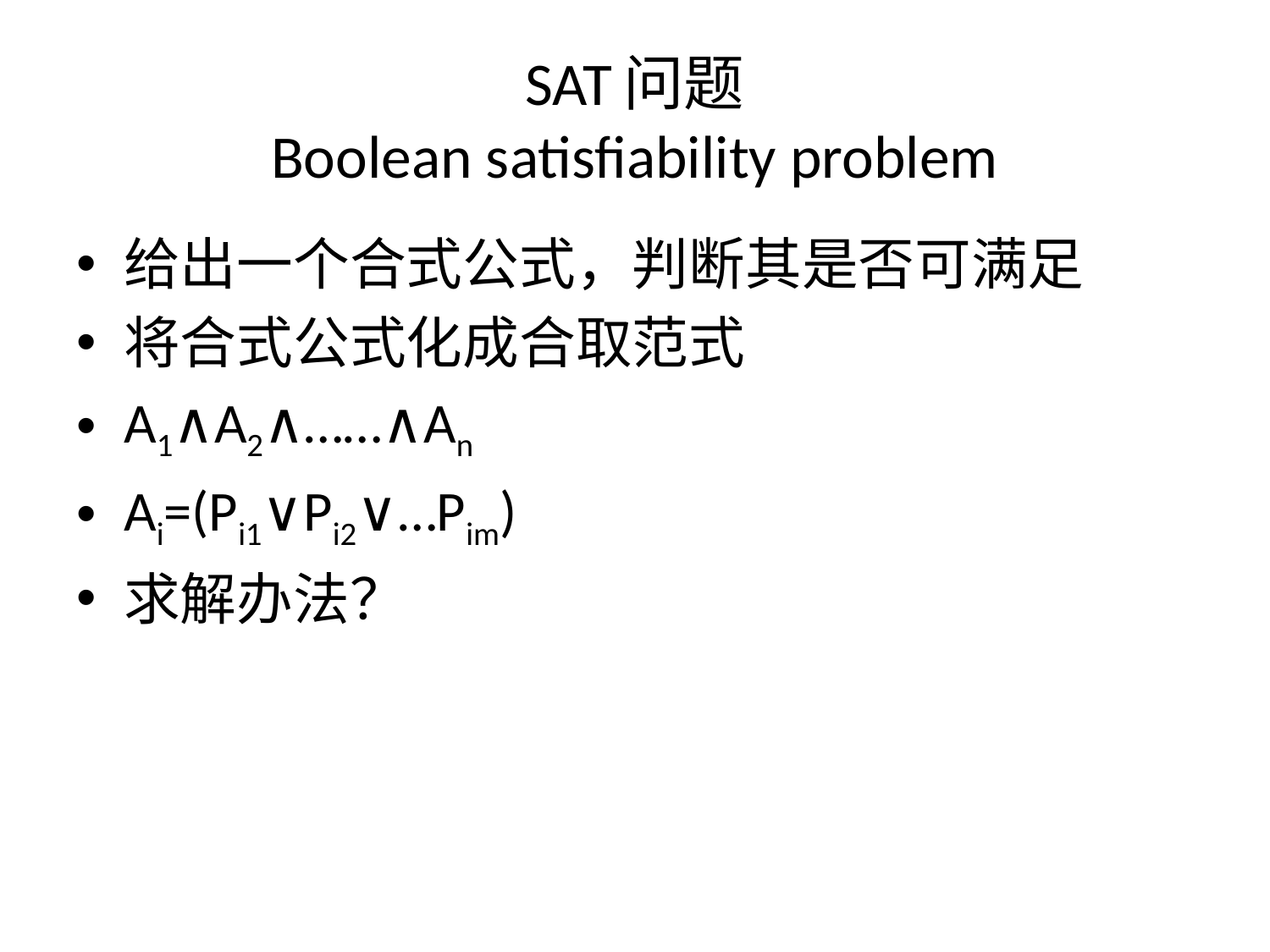

# SAT问题 Boolean satisfiability problem
给出一个合式公式，判断其是否可满足
将合式公式化成合取范式
A1∧A2∧……∧An
Ai=(Pi1∨Pi2∨…Pim)
求解办法？